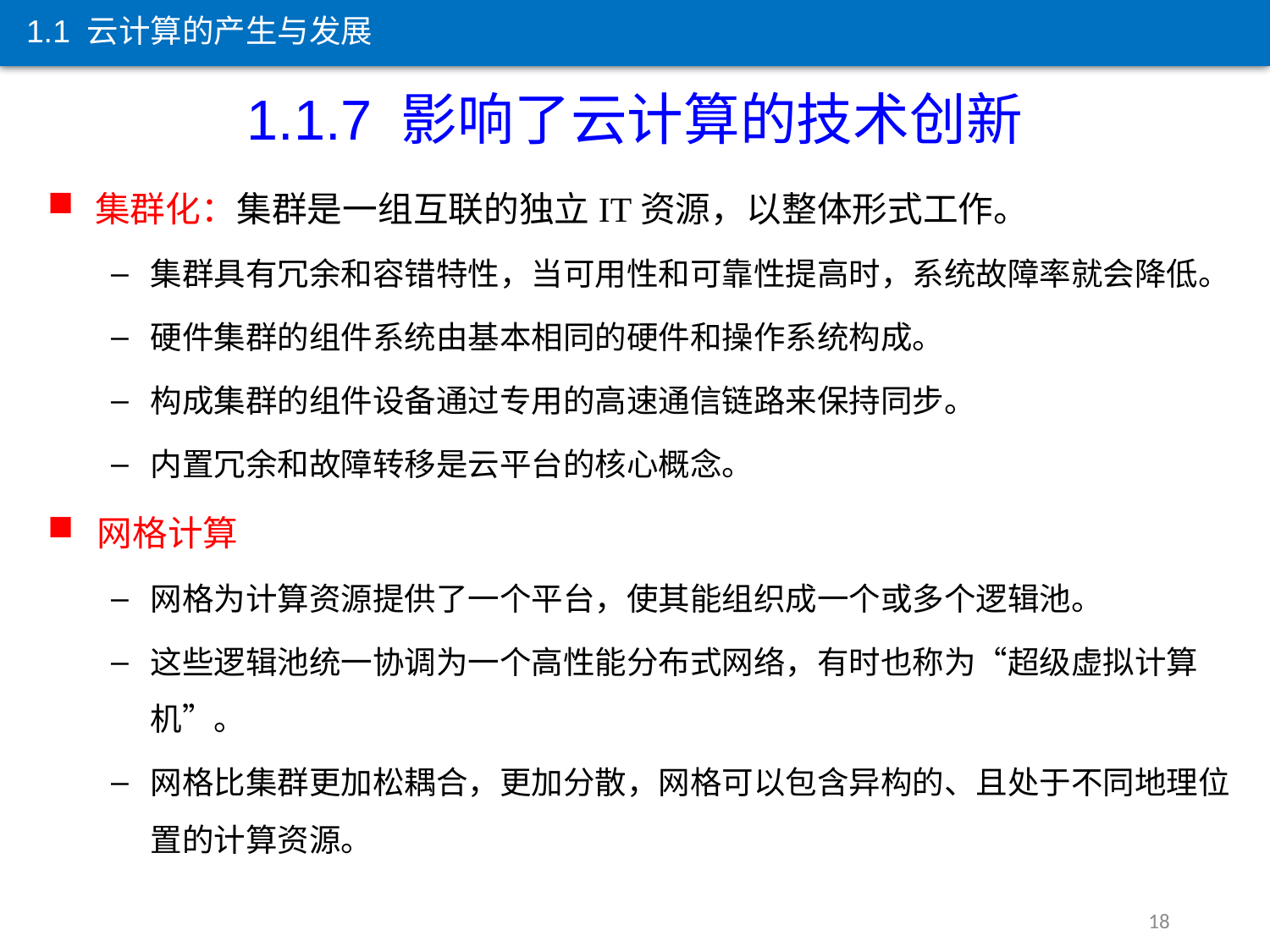

1.1 云计算的产生与发展
1.1.7 影响了云计算的技术创新
集群化：集群是一组互联的独立IT资源，以整体形式工作。
集群具有冗余和容错特性，当可用性和可靠性提高时，系统故障率就会降低。
硬件集群的组件系统由基本相同的硬件和操作系统构成。
构成集群的组件设备通过专用的高速通信链路来保持同步。
内置冗余和故障转移是云平台的核心概念。
网格计算
网格为计算资源提供了一个平台，使其能组织成一个或多个逻辑池。
这些逻辑池统一协调为一个高性能分布式网络，有时也称为“超级虚拟计算机”。
网格比集群更加松耦合，更加分散，网格可以包含异构的、且处于不同地理位置的计算资源。
18